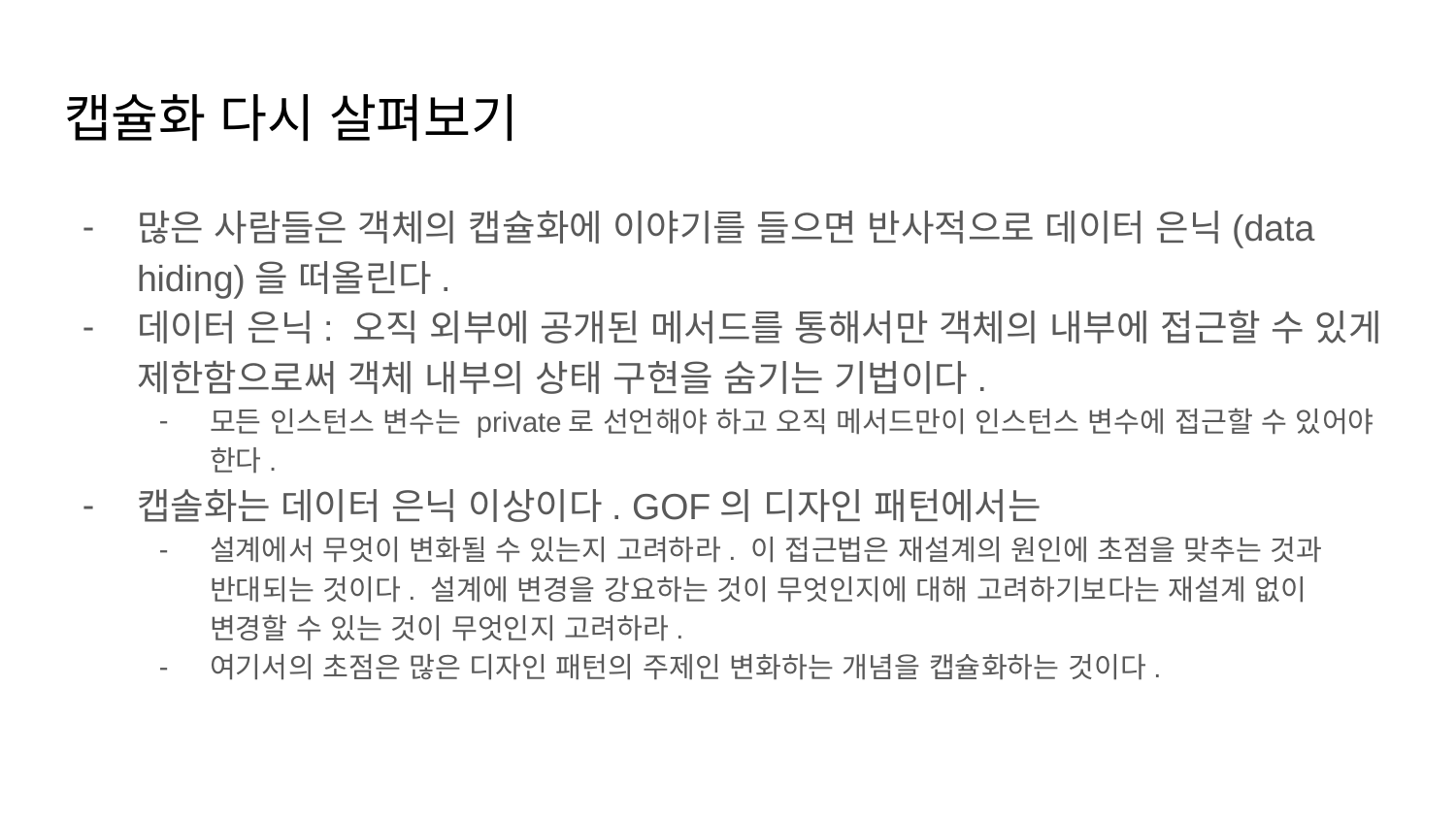

# 캡슐화 다시 살펴보기
많은 사람들은 객체의 캡슐화에 이야기를 들으면 반사적으로 데이터 은닉(data hiding)을 떠올린다.
데이터 은닉: 오직 외부에 공개된 메서드를 통해서만 객체의 내부에 접근할 수 있게 제한함으로써 객체 내부의 상태 구현을 숨기는 기법이다.
모든 인스턴스 변수는 private로 선언해야 하고 오직 메서드만이 인스턴스 변수에 접근할 수 있어야 한다.
캡솔화는 데이터 은닉 이상이다. GOF의 디자인 패턴에서는
설계에서 무엇이 변화될 수 있는지 고려하라. 이 접근법은 재설계의 원인에 초점을 맞추는 것과 반대되는 것이다. 설계에 변경을 강요하는 것이 무엇인지에 대해 고려하기보다는 재설계 없이 변경할 수 있는 것이 무엇인지 고려하라.
여기서의 초점은 많은 디자인 패턴의 주제인 변화하는 개념을 캡슐화하는 것이다.